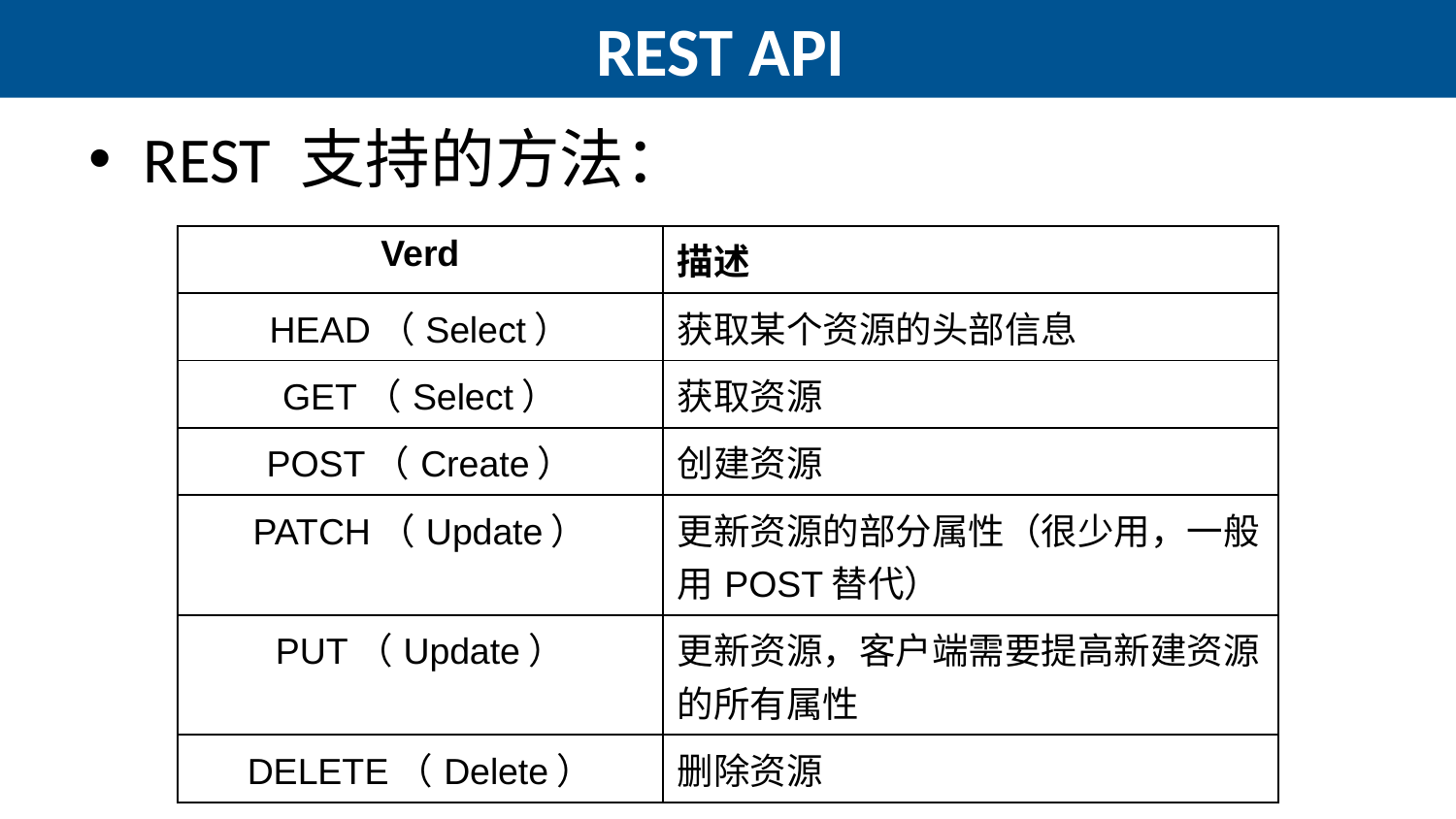

# REST API
REST 支持的方法：
| Verd | 描述 |
| --- | --- |
| HEAD（Select） | 获取某个资源的头部信息 |
| GET（Select） | 获取资源 |
| POST（Create） | 创建资源 |
| PATCH（Update） | 更新资源的部分属性（很少用，一般用POST替代） |
| PUT（Update） | 更新资源，客户端需要提高新建资源的所有属性 |
| DELETE（Delete） | 删除资源 |